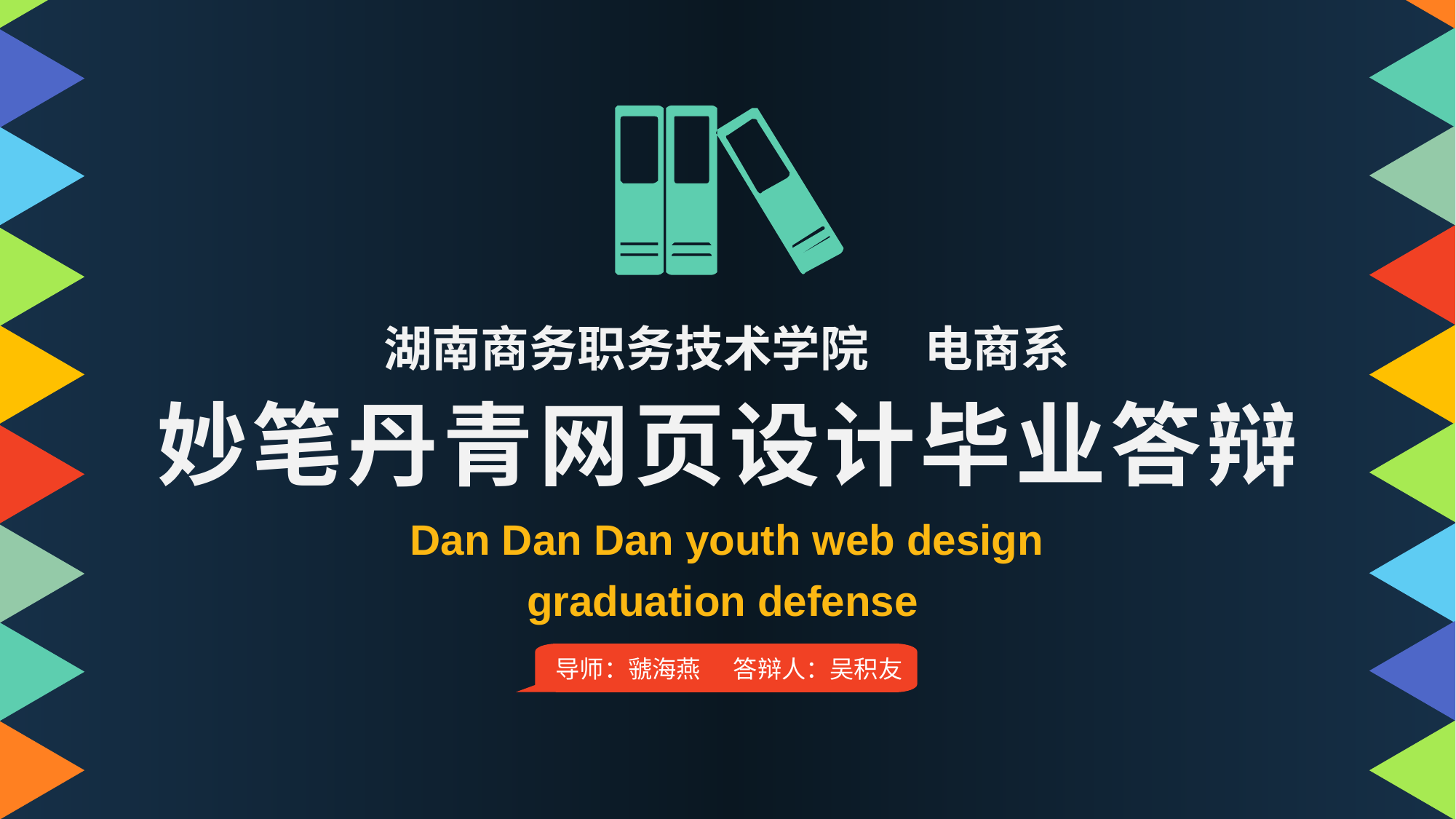

湖南商务职务技术学院     电商系
妙笔丹青网页设计毕业答辩
Dan Dan Dan youth web design graduation defense

导师：虢海燕      答辩人：吴积友